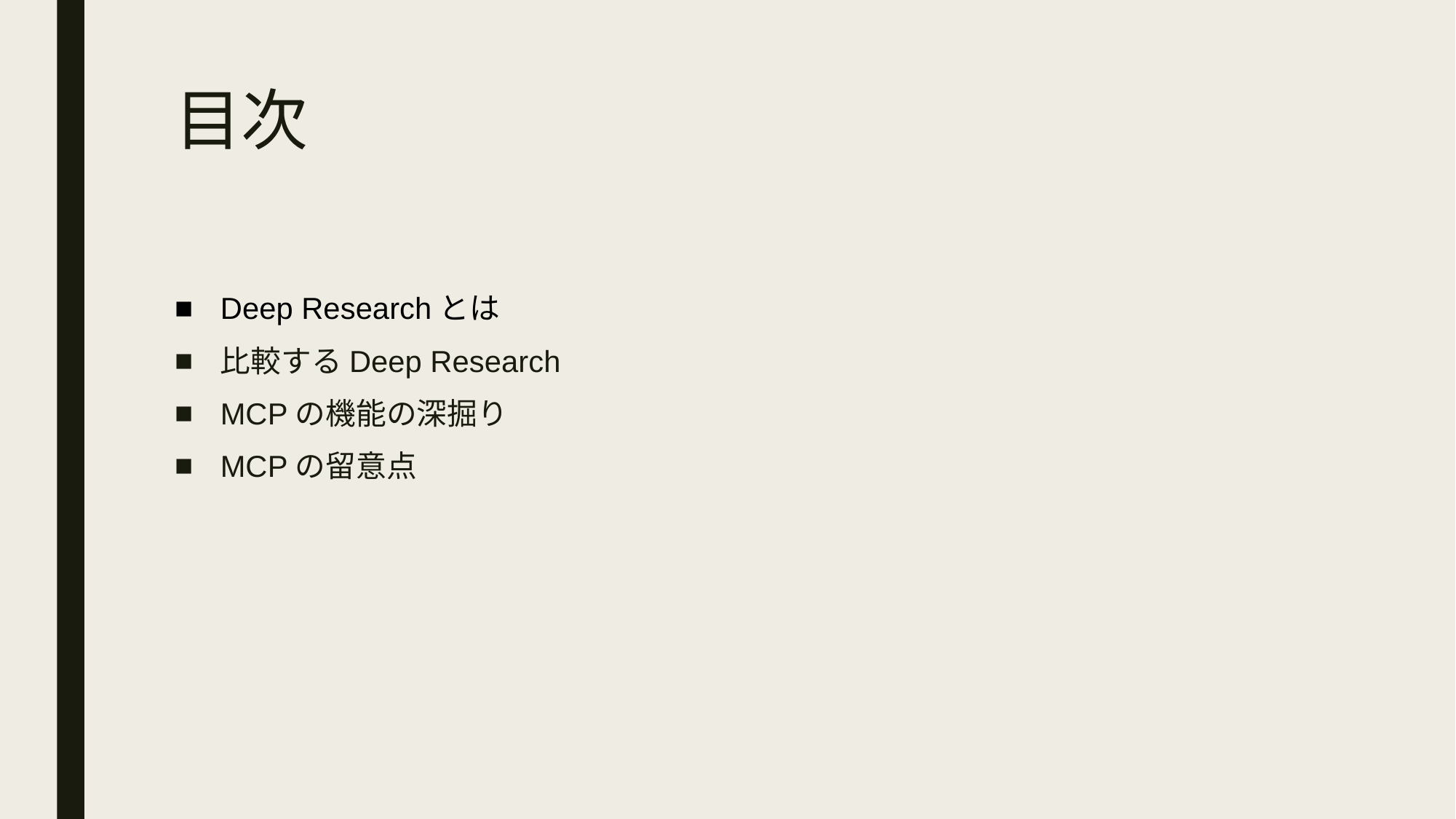

# 目次
Deep Researchとは
比較するDeep Research
MCPの機能の深掘り
MCPの留意点